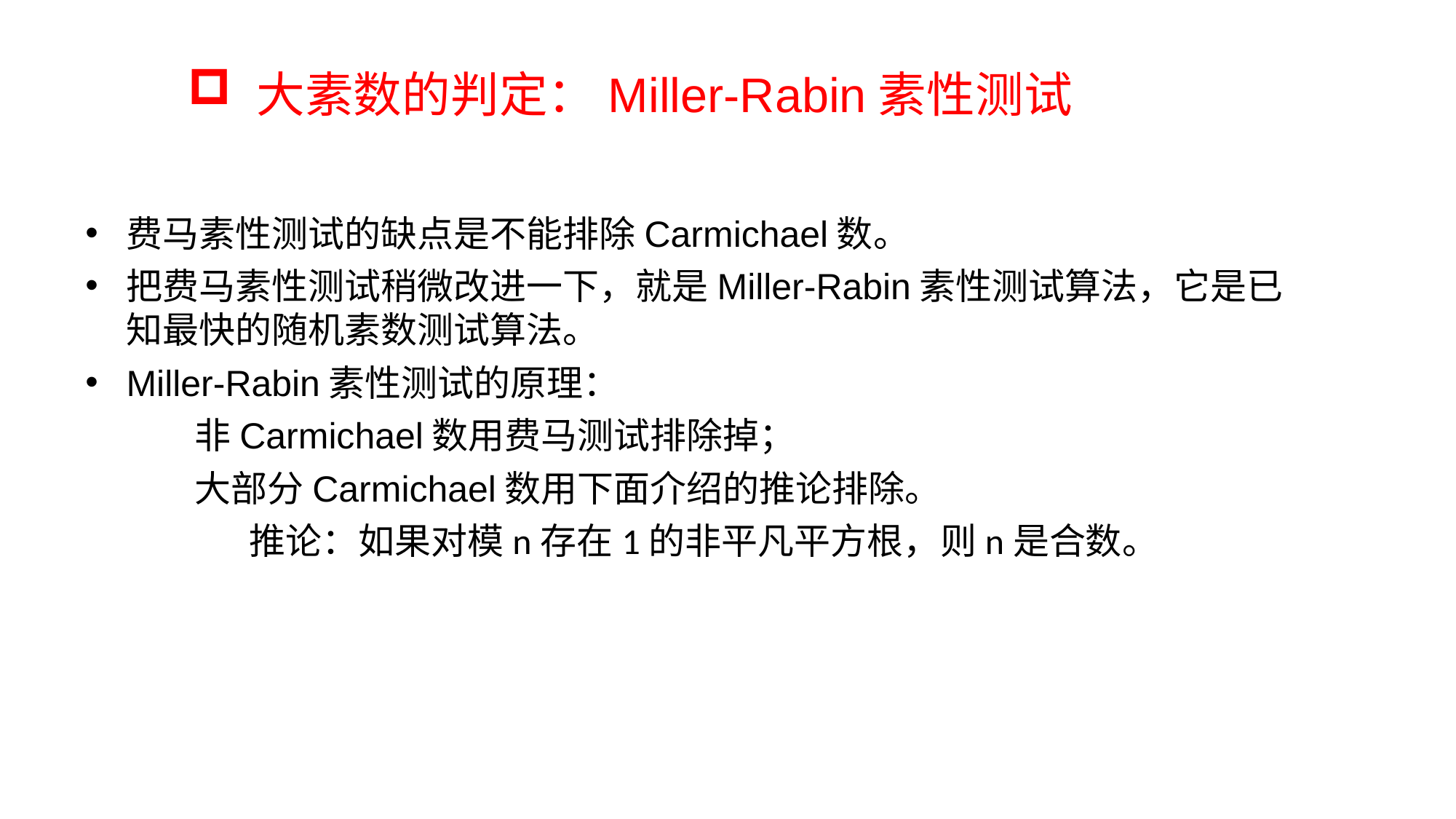

大素数的判定：Miller-Rabin素性测试
费马素性测试的缺点是不能排除Carmichael数。
把费马素性测试稍微改进一下，就是Miller-Rabin素性测试算法，它是已知最快的随机素数测试算法。
Miller-Rabin素性测试的原理：
	非Carmichael数用费马测试排除掉；
	大部分Carmichael数用下面介绍的推论排除。
	推论：如果对模n存在1的非平凡平方根，则n是合数。